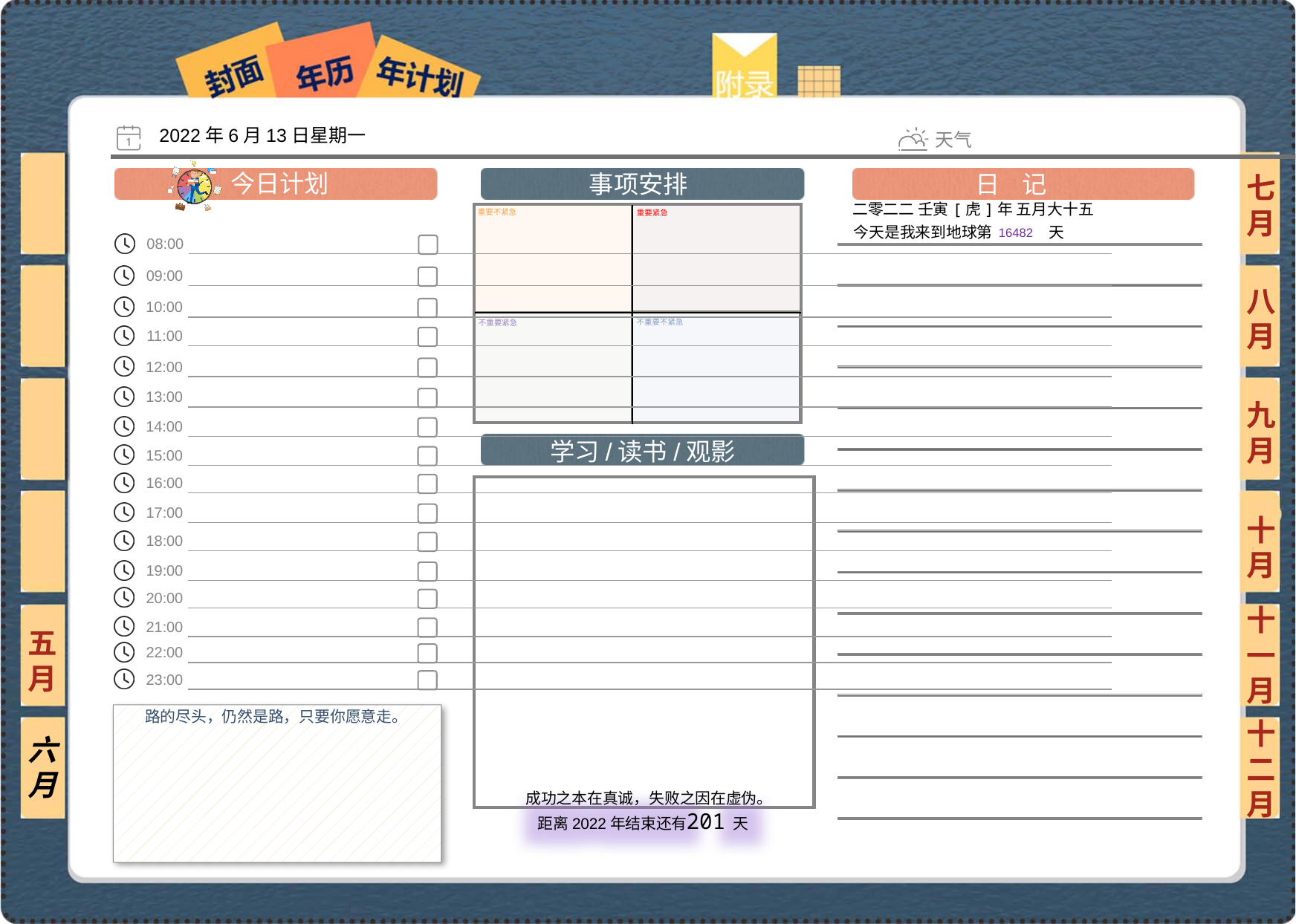

2022年6月13日星期一
七月
二零二二 壬寅[虎]年 五月大十五
16482
八月
九月
十月
十一月
五月
路的尽头，仍然是路，只要你愿意走。

六月
十二月
201
 成功之本在真诚，失败之因在虚伪。